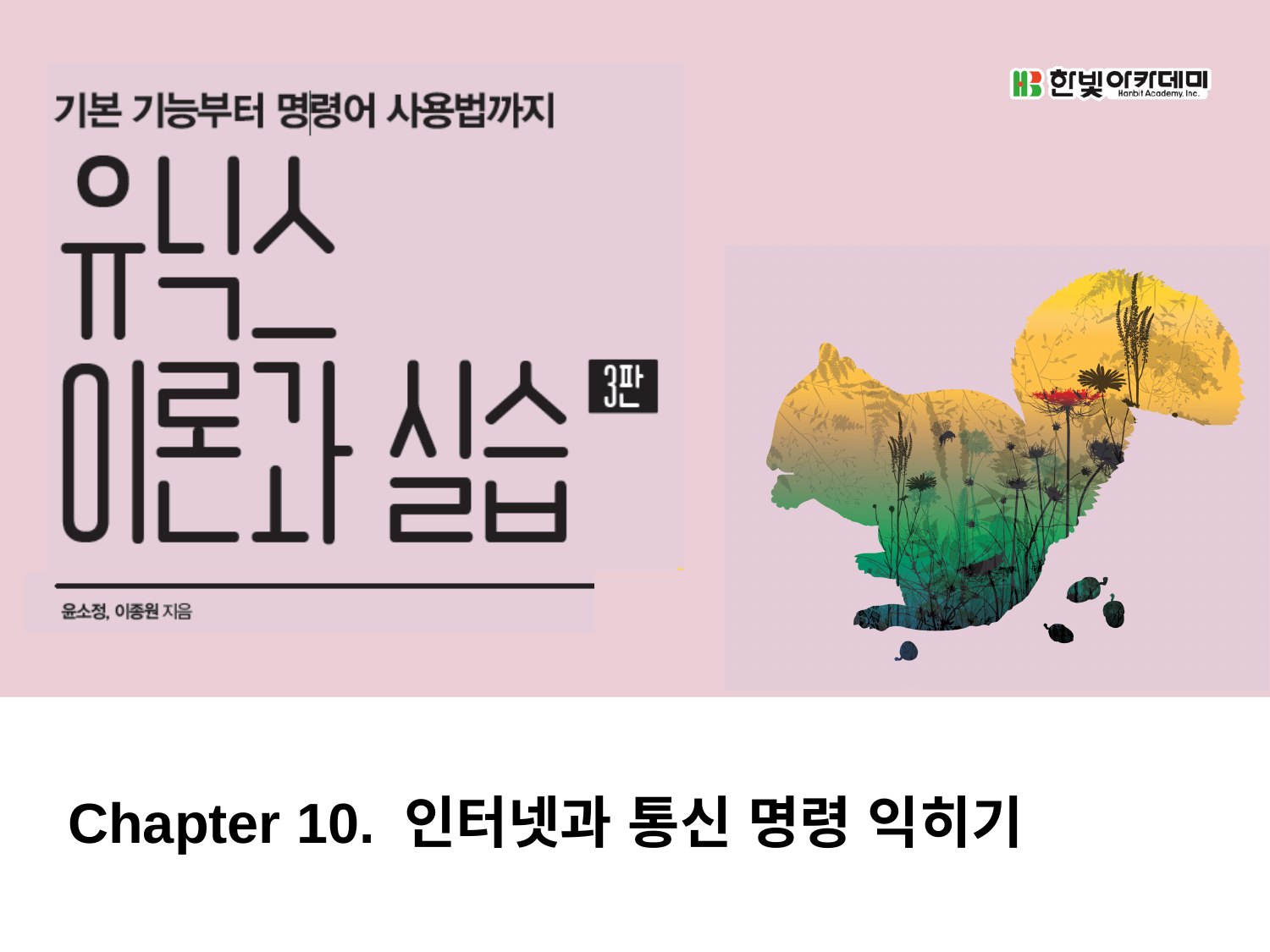

# Chapter 10. 인터넷과 통신 명령 익히기